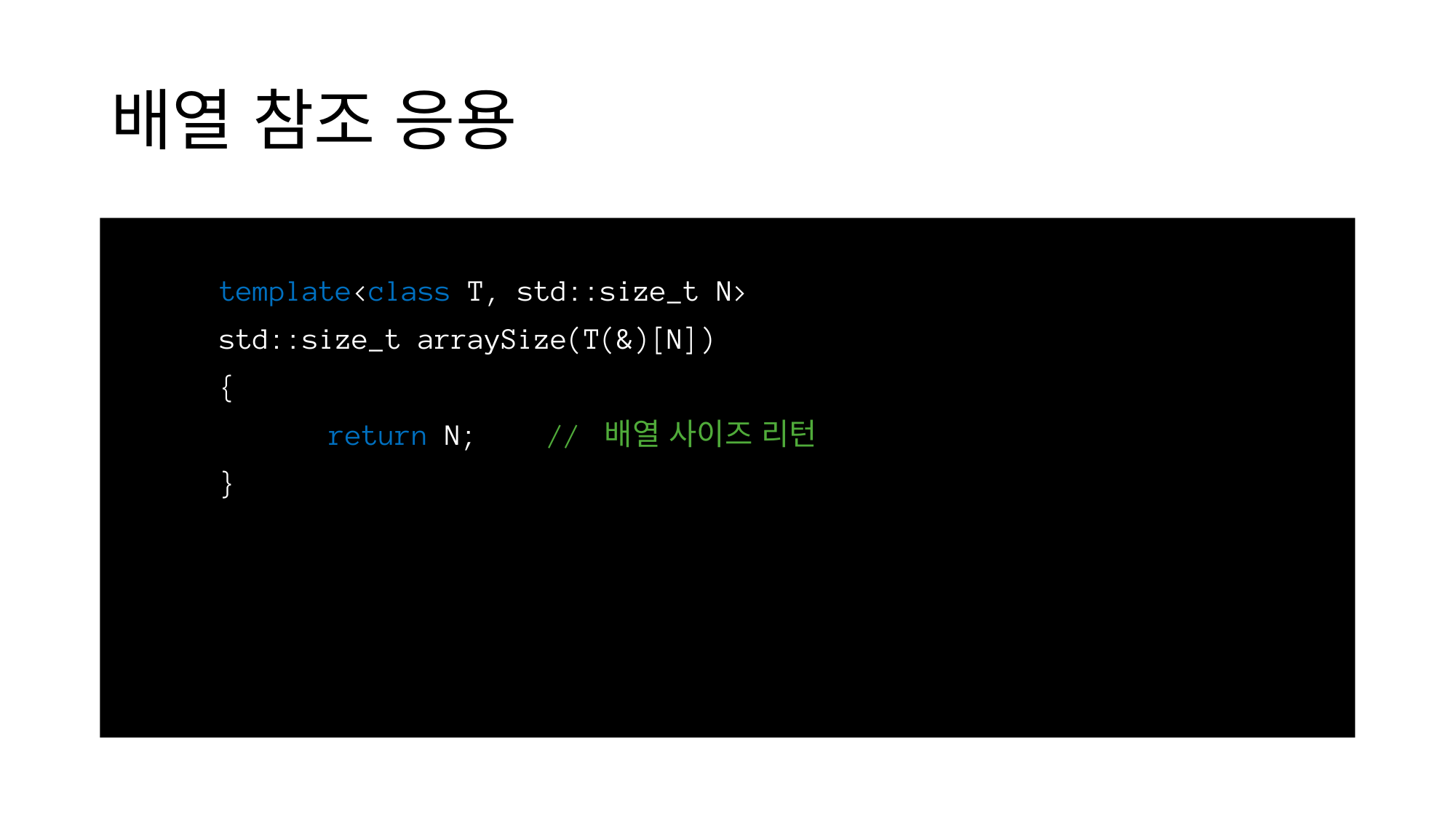

# 배열 참조 응용

	template<class T, std::size_t N>
	std::size_t arraySize(T(&)[N])
	{
		return N;	// 배열 사이즈 리턴
	}